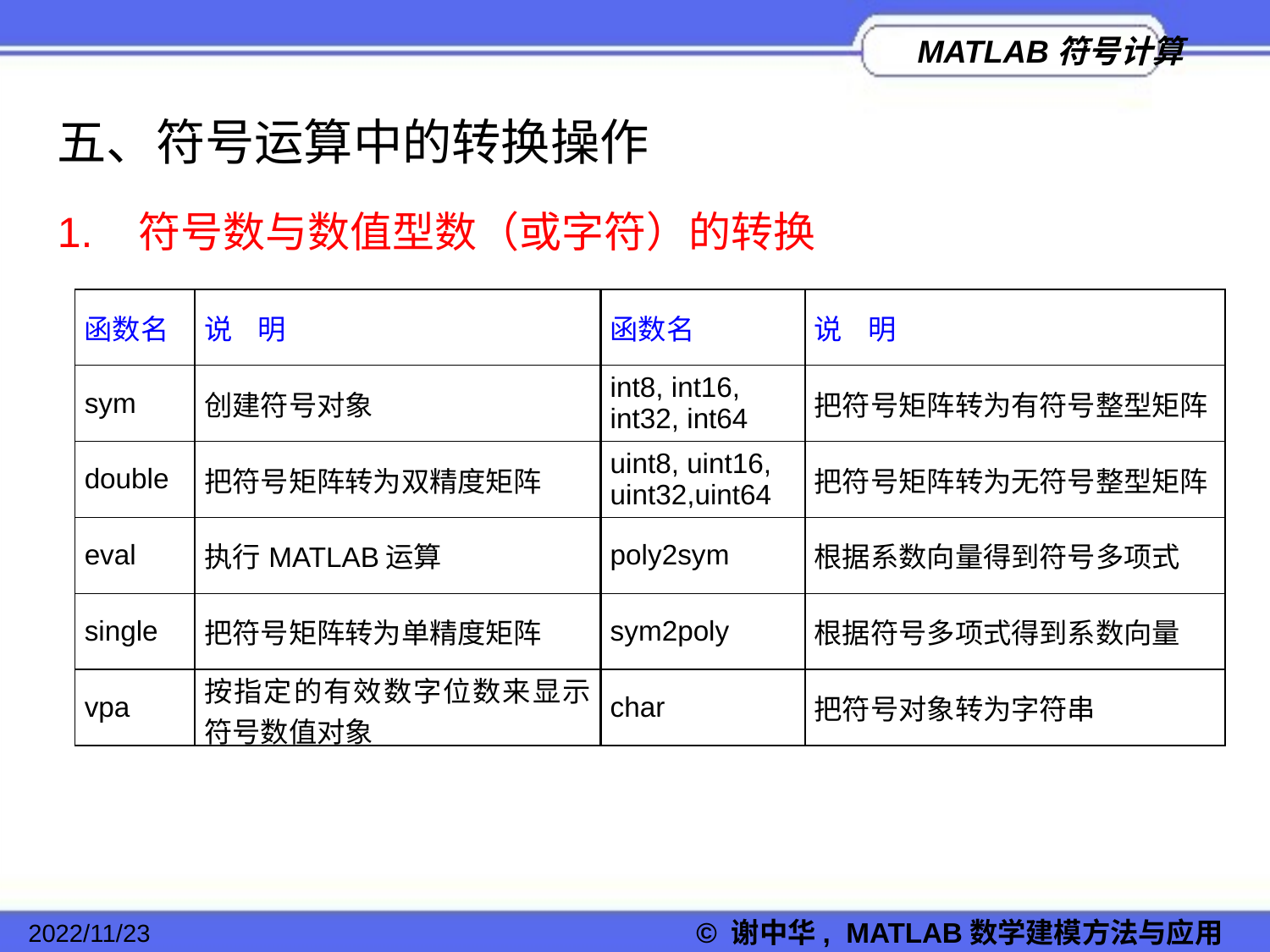

五、符号运算中的转换操作
1.   符号数与数值型数（或字符）的转换
| 函数名 | 说 明 | 函数名 | 说 明 |
| --- | --- | --- | --- |
| sym | 创建符号对象 | int8, int16, int32, int64 | 把符号矩阵转为有符号整型矩阵 |
| double | 把符号矩阵转为双精度矩阵 | uint8, uint16, uint32,uint64 | 把符号矩阵转为无符号整型矩阵 |
| eval | 执行MATLAB运算 | poly2sym | 根据系数向量得到符号多项式 |
| single | 把符号矩阵转为单精度矩阵 | sym2poly | 根据符号多项式得到系数向量 |
| vpa | 按指定的有效数字位数来显示符号数值对象 | char | 把符号对象转为字符串 |
2022/11/23
© 谢中华,  MATLAB数学建模方法与应用